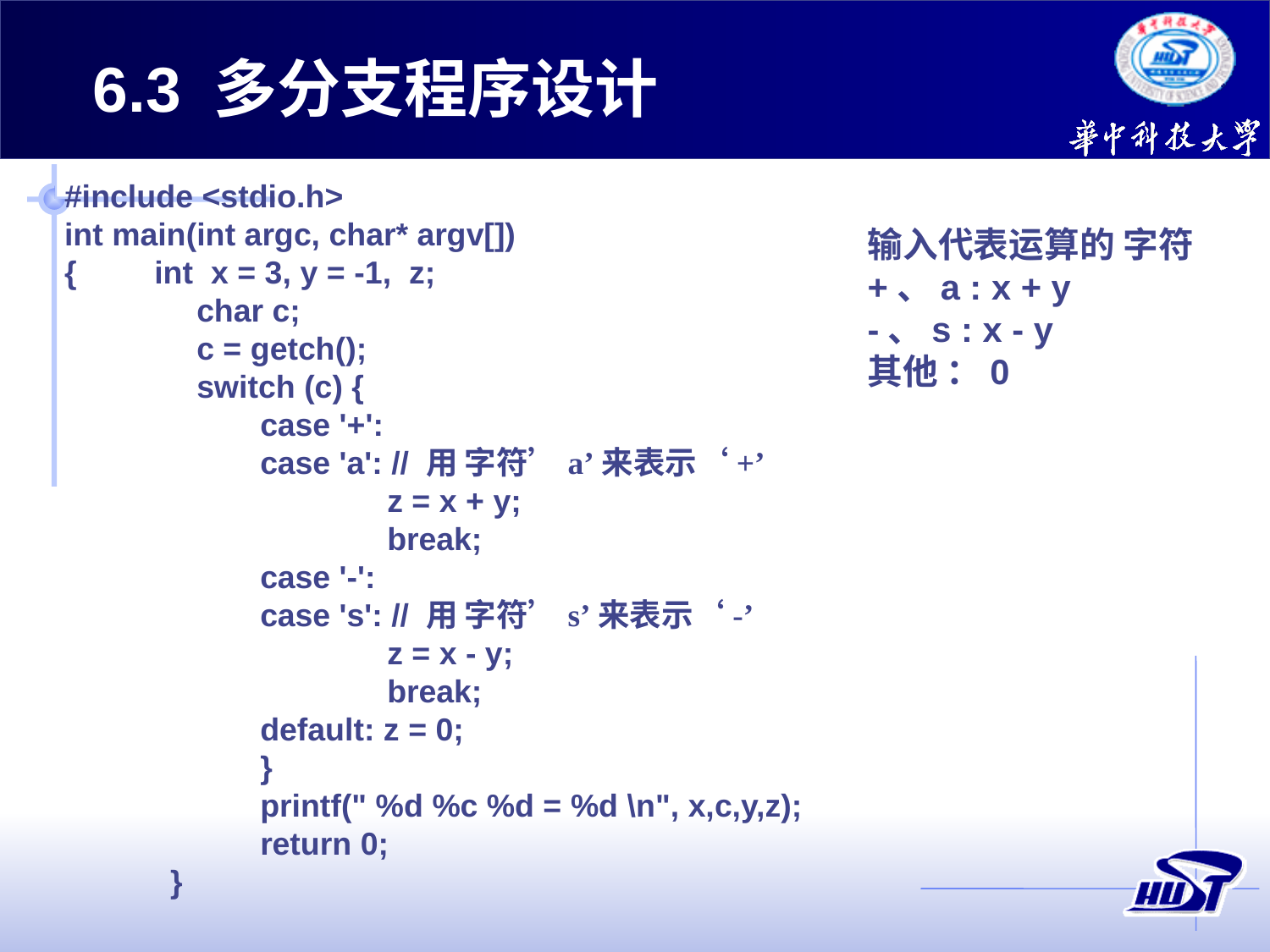

6.3 多分支程序设计
#include <stdio.h>
int main(int argc, char* argv[])
{	int  x = 3, y = -1,  z;
	char c;
	c = getch();
	switch (c) {
	case '+':
	case 'a': // 用 字符’a’来表示‘+’
		z = x + y;
		break;
	case '-':
	case 's': // 用 字符’s’来表示‘-’
		z = x - y;
		break;
	default: z = 0;
	}
	printf(" %d %c %d = %d \n", x,c,y,z);
	return 0;
}
输入代表运算的 字符
+、a : x + y
-、s : x - y
其他 ：0